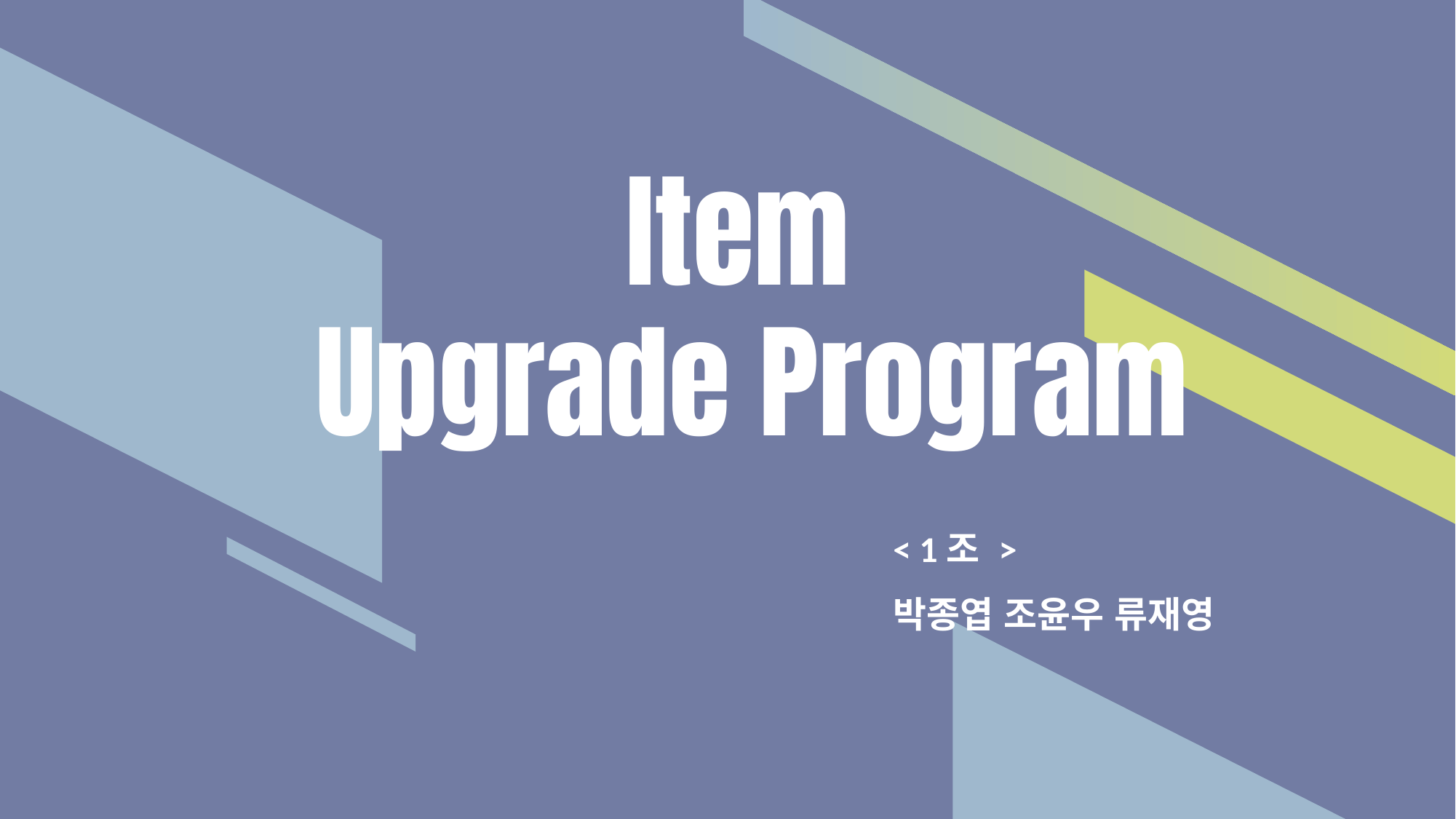

Item
Upgrade Program

< 1조 >
박종엽 조윤우 류재영